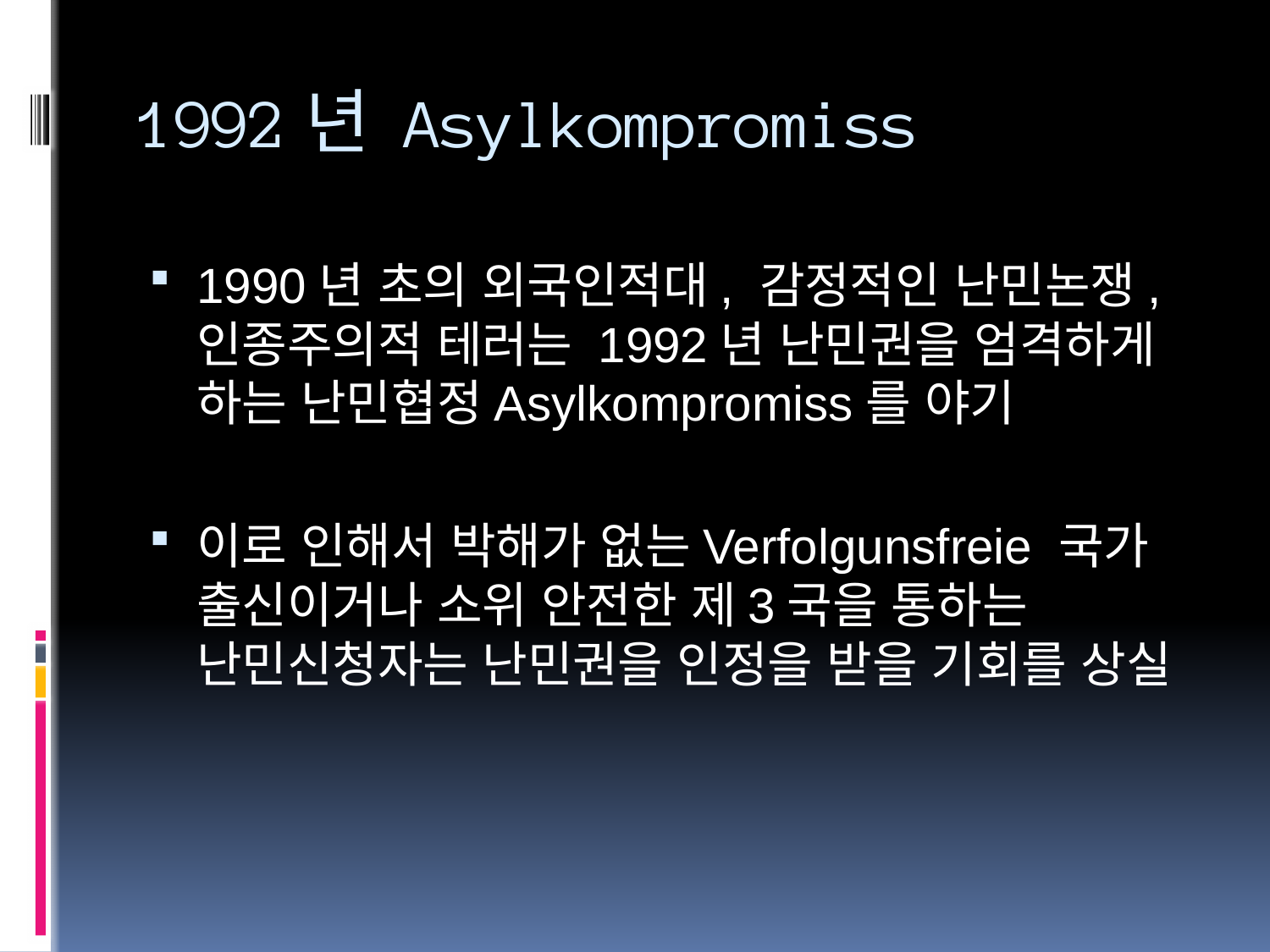

# 1992년 Asylkompromiss
1990년 초의 외국인적대, 감정적인 난민논쟁, 인종주의적 테러는 1992년 난민권을 엄격하게 하는 난민협정Asylkompromiss를 야기

이로 인해서 박해가 없는Verfolgunsfreie 국가 출신이거나 소위 안전한 제3국을 통하는 난민신청자는 난민권을 인정을 받을 기회를 상실